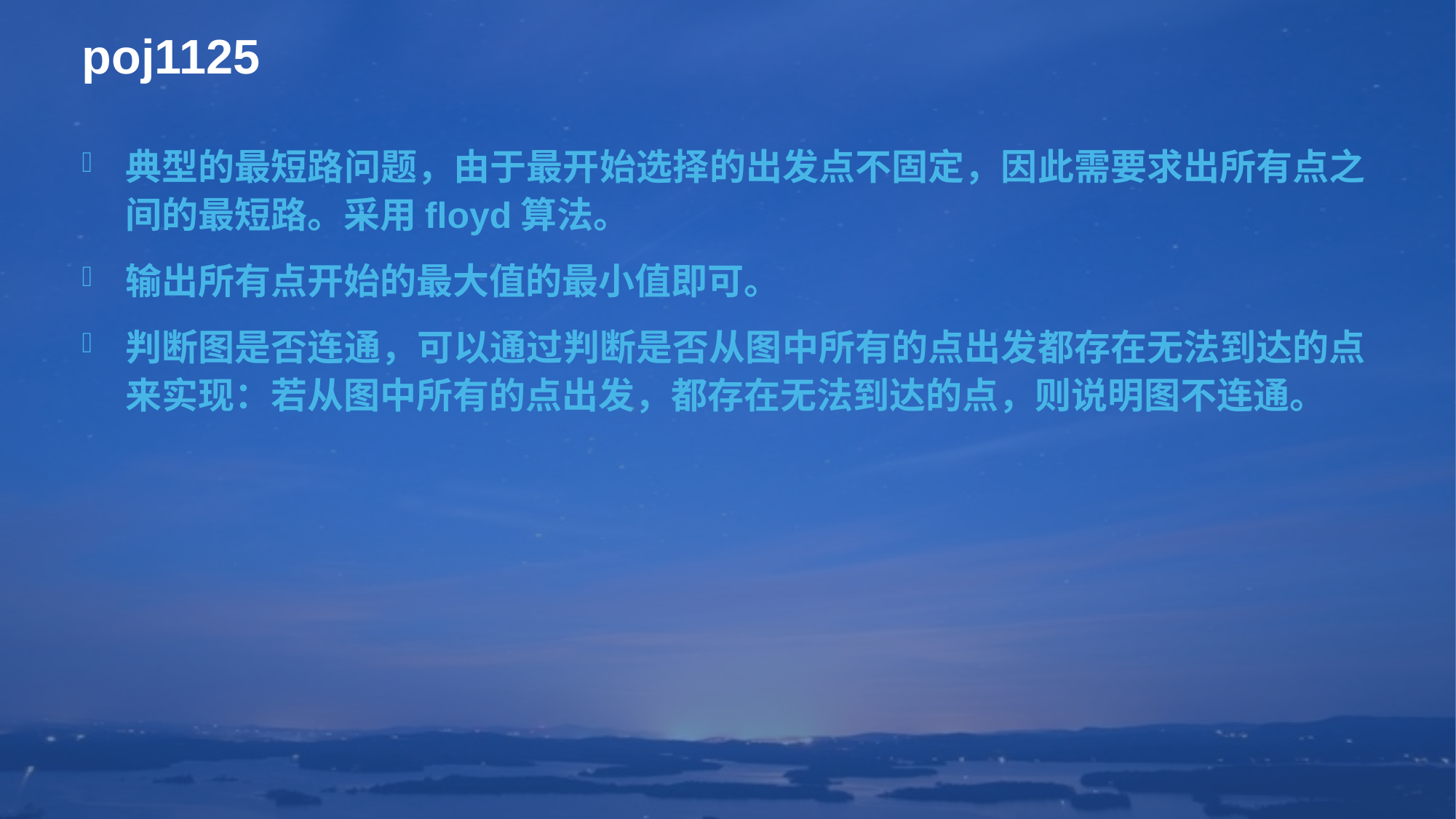

# poj1125
典型的最短路问题，由于最开始选择的出发点不固定，因此需要求出所有点之间的最短路。采用floyd算法。
输出所有点开始的最大值的最小值即可。
判断图是否连通，可以通过判断是否从图中所有的点出发都存在无法到达的点来实现：若从图中所有的点出发，都存在无法到达的点，则说明图不连通。